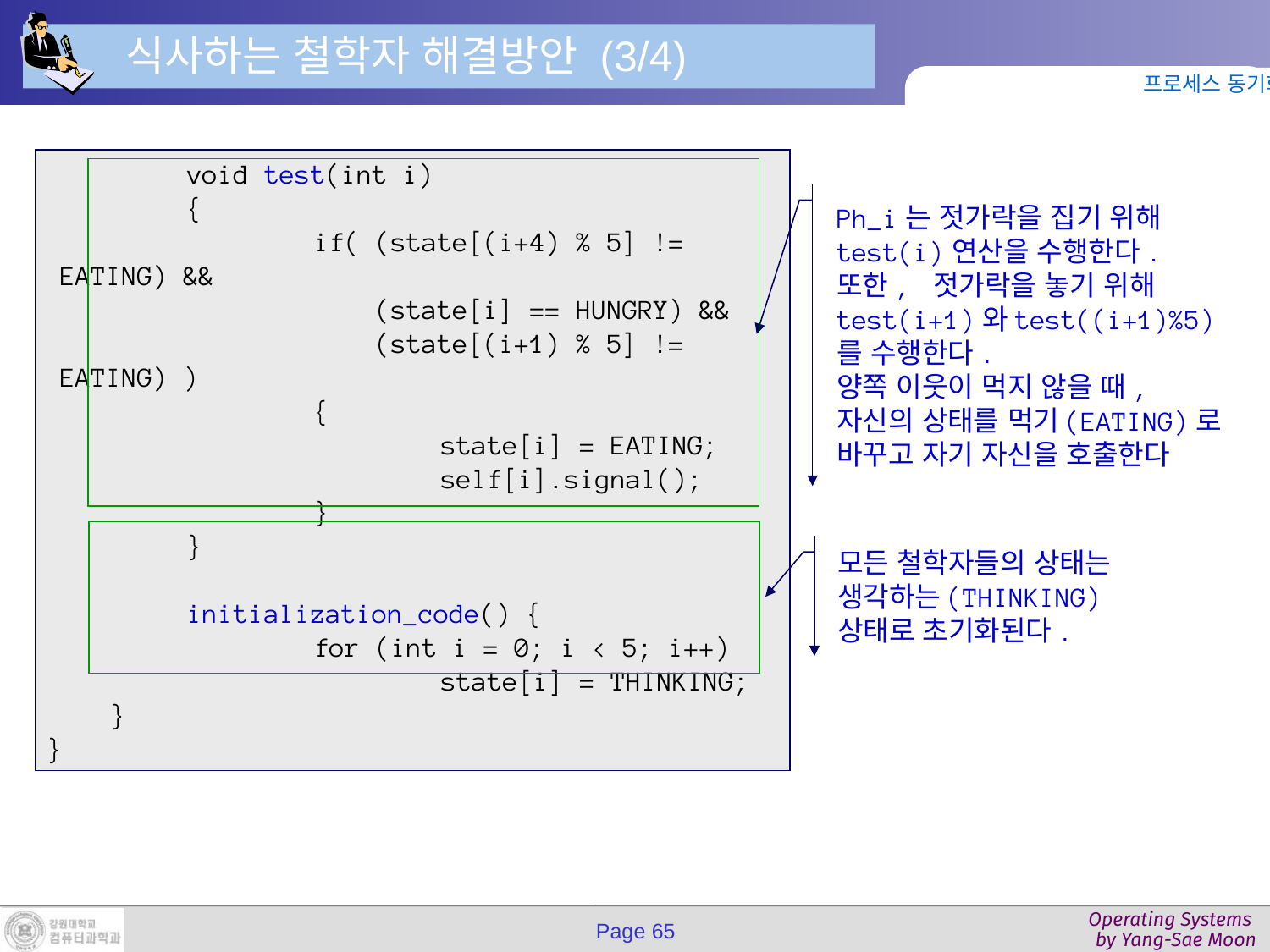

식사하는 철학자 해결방안 (3/4)
프로세스 동기화
	void test(int i)
	{
		if( (state[(i+4) % 5] != EATING) &&
		    (state[i] == HUNGRY) &&
		    (state[(i+1) % 5] != EATING) )
 		{
			state[i] = EATING;
			self[i].signal();
		}
	}

	initialization_code() {
		for (int i = 0; i < 5; i++)
			state[i] = THINKING;
	}
}

Ph_i는 젓가락을 집기 위해 test(i)연산을 수행한다.
또한, 젓가락을 놓기 위해 test(i+1)와test((i+1)%5)를 수행한다.
양쪽 이웃이 먹지 않을 때, 자신의 상태를 먹기(EATING)로  바꾸고 자기 자신을 호출한다

모든 철학자들의 상태는
생각하는(THINKING)
상태로 초기화된다.
Page 65